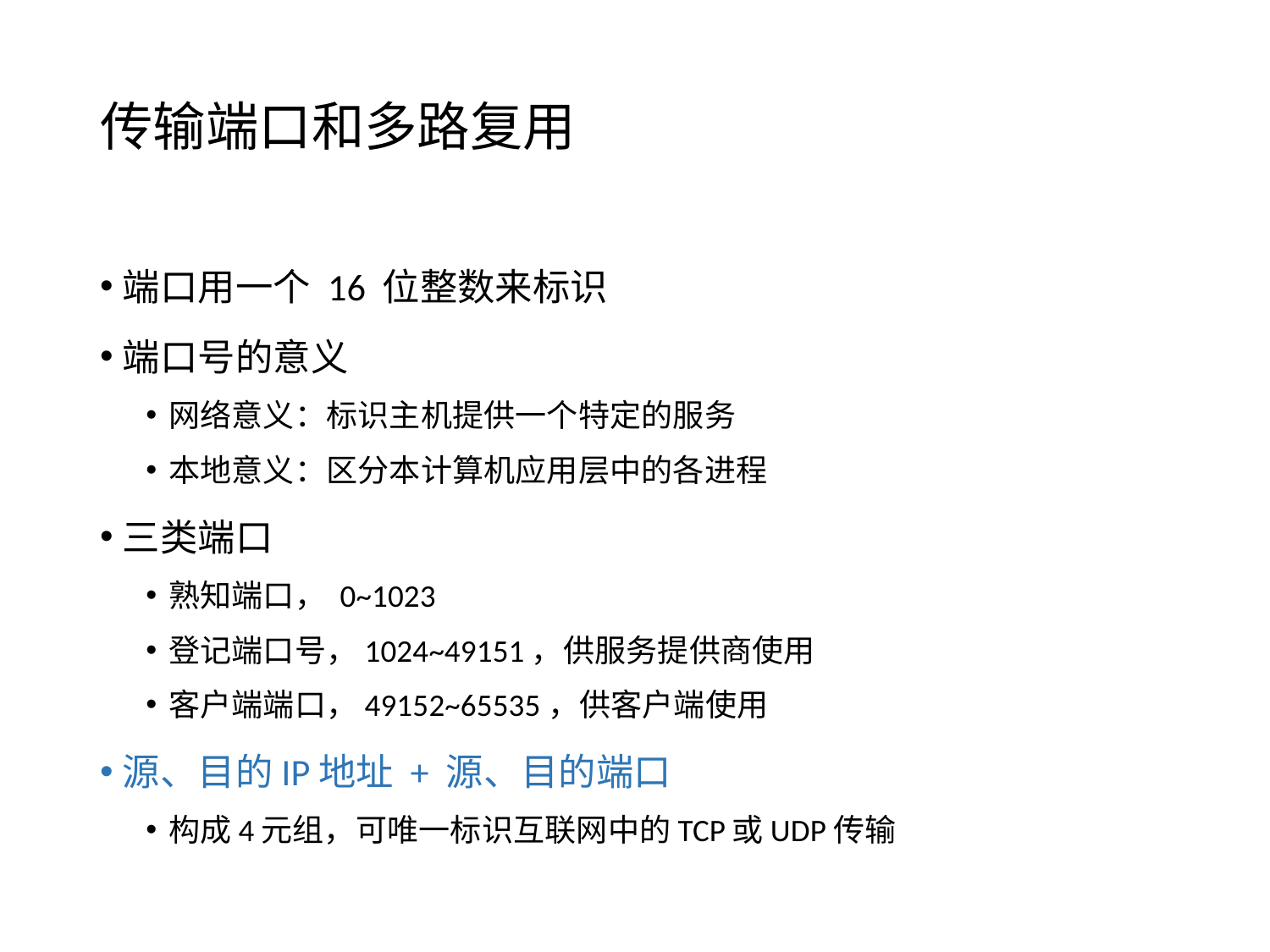

# 传输端口和多路复用
端口用一个 16 位整数来标识
端口号的意义
网络意义：标识主机提供一个特定的服务
本地意义：区分本计算机应用层中的各进程
三类端口
熟知端口， 0~1023
登记端口号，1024~49151，供服务提供商使用
客户端端口，49152~65535，供客户端使用
源、目的IP地址 + 源、目的端口
构成4元组，可唯一标识互联网中的TCP或UDP传输
4